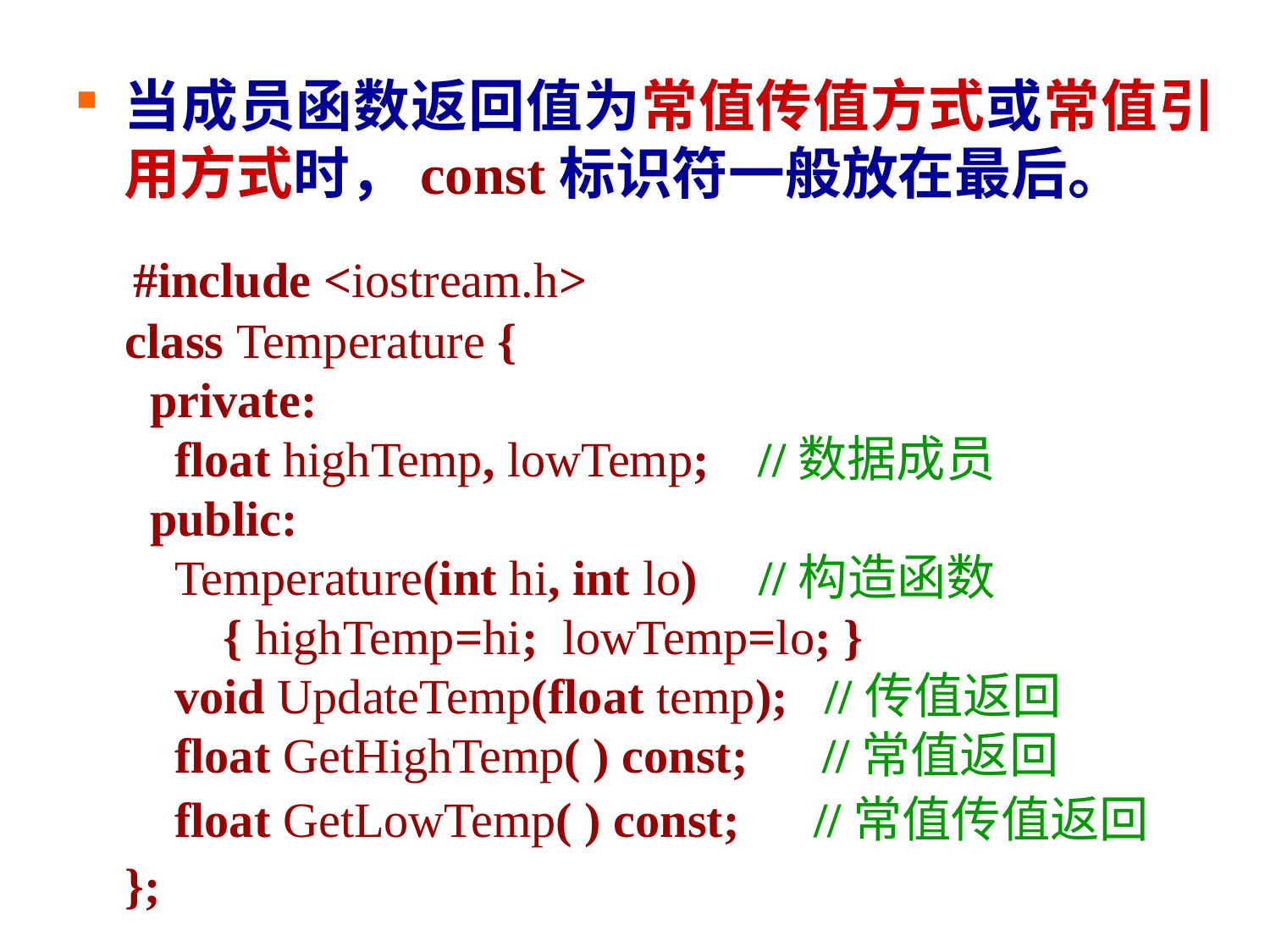

当成员函数返回值为常值传值方式或常值引用方式时，const标识符一般放在最后。

    #include <iostream.h>
    class Temperature {
      private:
        float highTemp, lowTemp;    //数据成员
      public:
        Temperature(int hi, int lo)     //构造函数
            { highTemp=hi;  lowTemp=lo; }
        void UpdateTemp(float temp);   //传值返回
        float GetHighTemp( ) const;      //常值返回
        float GetLowTemp( ) const;      //常值传值返回
    };

83